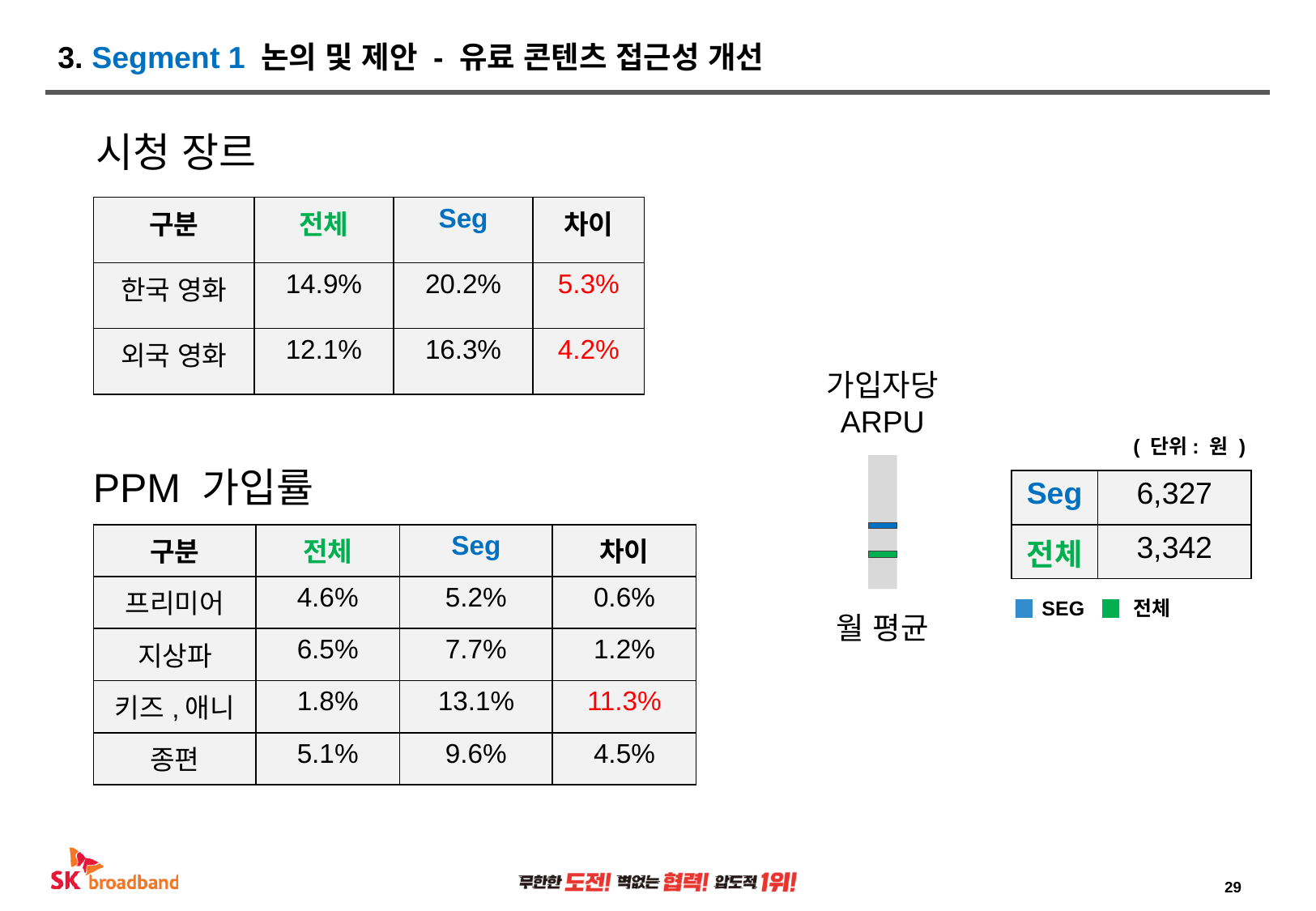

# 3. Segment 1 논의 및 제안 - 유료 콘텐츠 접근성 개선
시청 장르
| 구분 | 전체 | Seg | 차이 |
| --- | --- | --- | --- |
| 한국 영화 | 14.9% | 20.2% | 5.3% |
| 외국 영화 | 12.1% | 16.3% | 4.2% |
가입자당 ARPU

월 평균
( 단위: 원 )
PPM 가입률
| Seg | 6,327 |
| --- | --- |
| 전체 | 3,342 |
| 구분 | 전체 | Seg | 차이 |
| --- | --- | --- | --- |
| 프리미어 | 4.6% | 5.2% | 0.6% |
| 지상파 | 6.5% | 7.7% | 1.2% |
| 키즈,애니 | 1.8% | 13.1% | 11.3% |
| 종편 | 5.1% | 9.6% | 4.5% |
SEG
전체